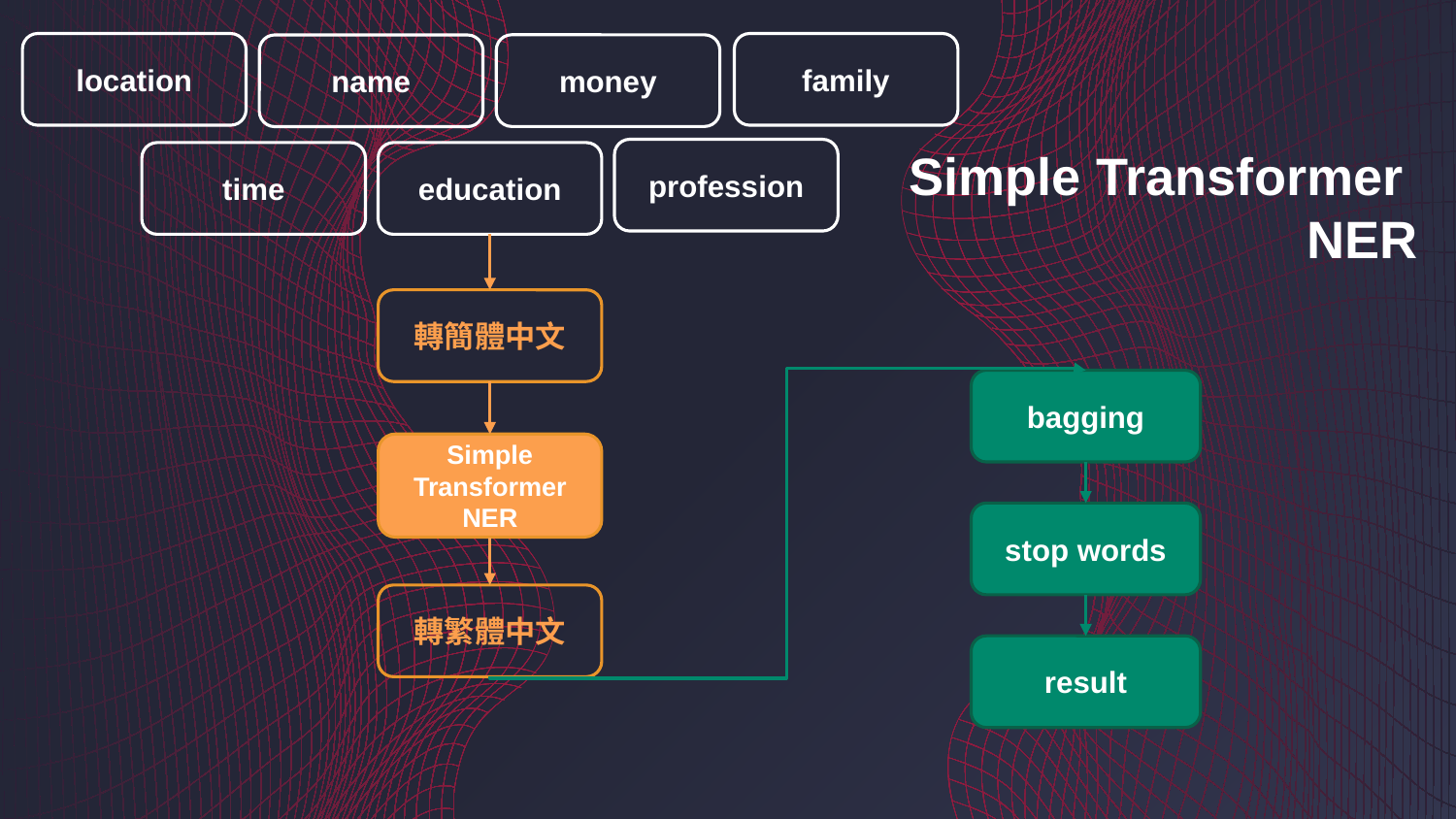

location
family
money
name
Simple Transformer
NER
profession
time
education
轉簡體中文
bagging
Simple
Transformer NER
stop words
轉繁體中文
result